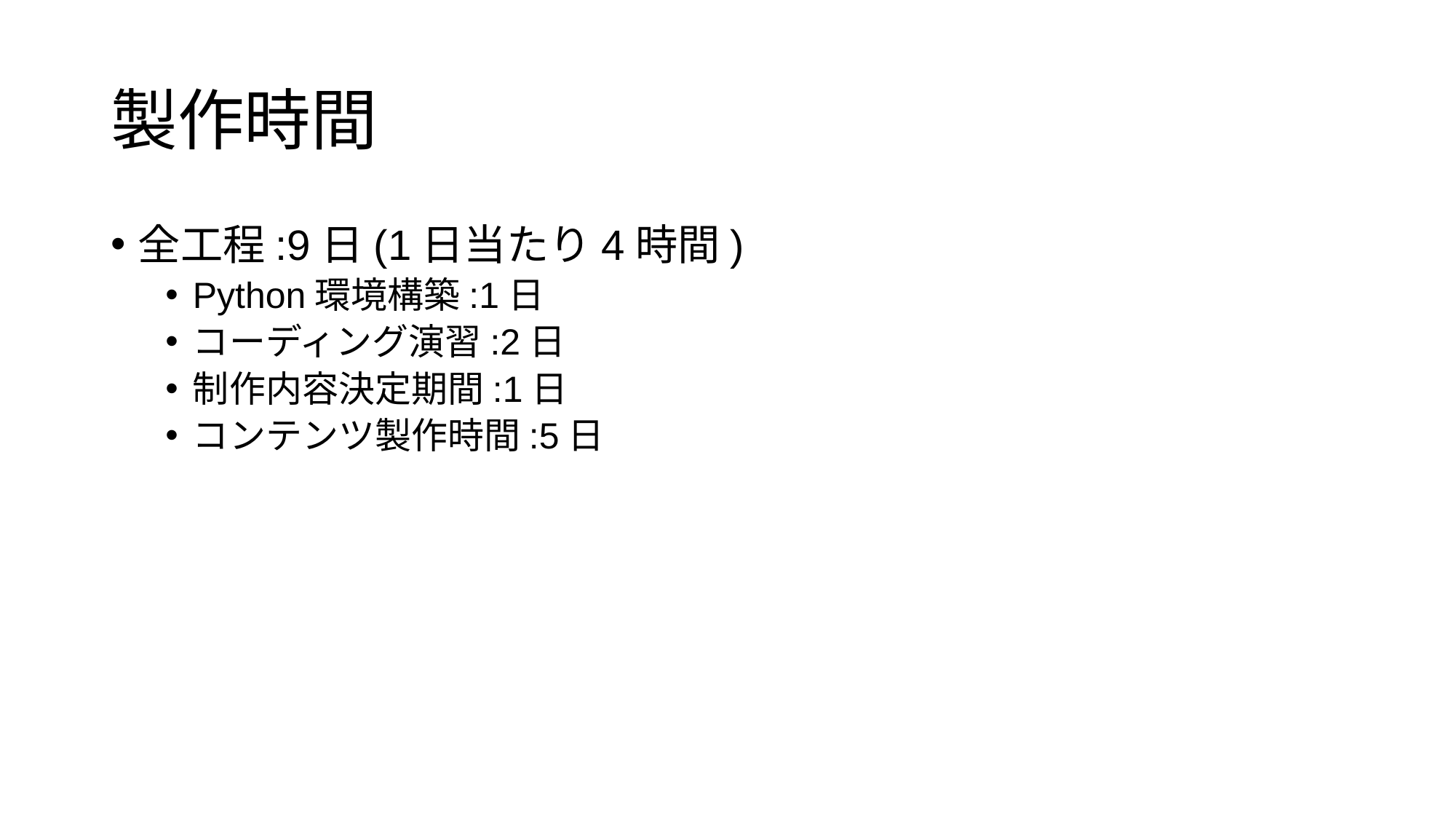

# 製作時間
全工程:9日(1日当たり4時間)
Python環境構築:1日
コーディング演習:2日
制作内容決定期間:1日
コンテンツ製作時間:5日